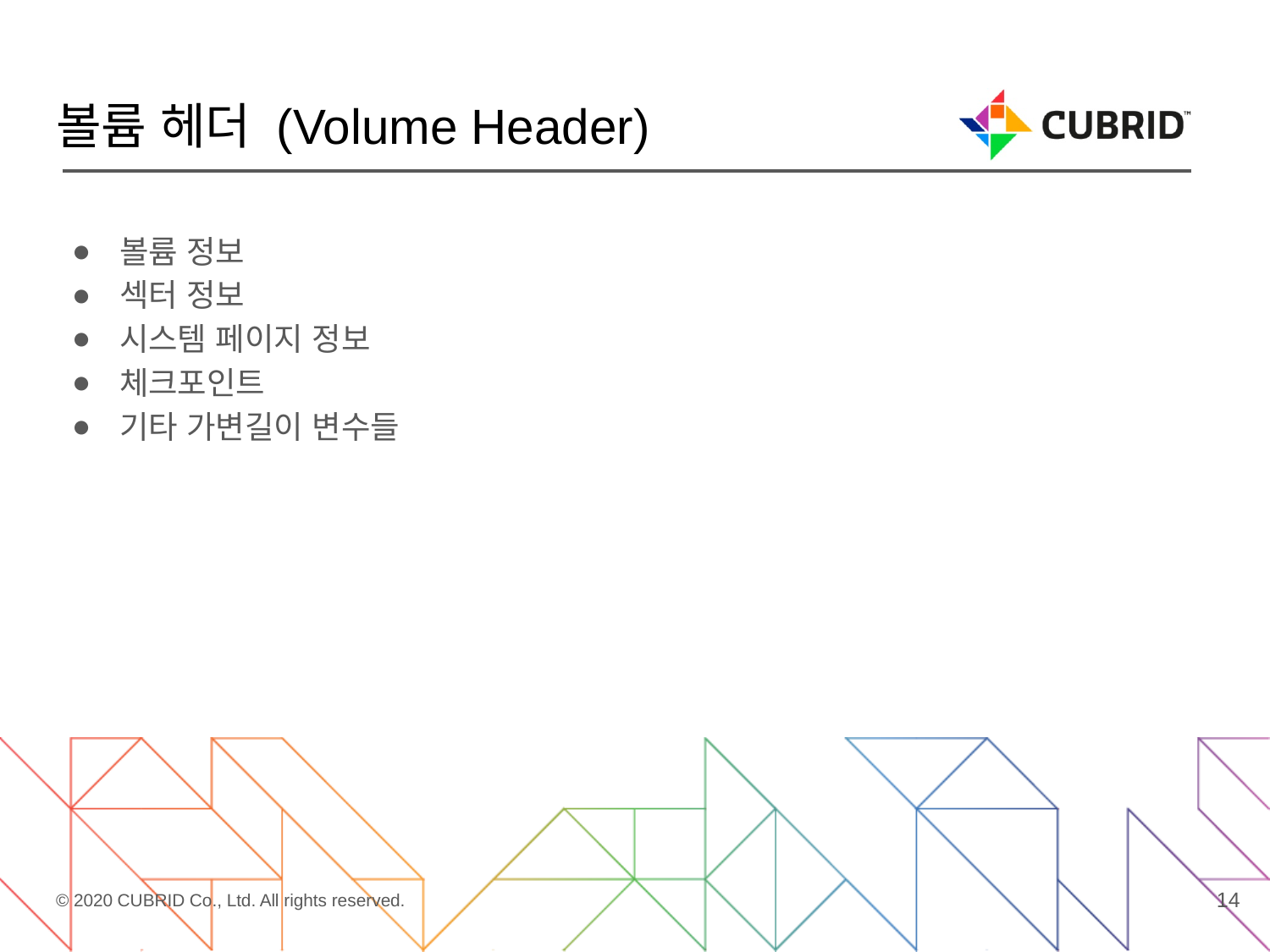

# 볼륨 헤더 (Volume Header)
볼륨 정보
섹터 정보
시스템 페이지 정보
체크포인트
기타 가변길이 변수들
14
© 2020 CUBRID Co., Ltd. All rights reserved.